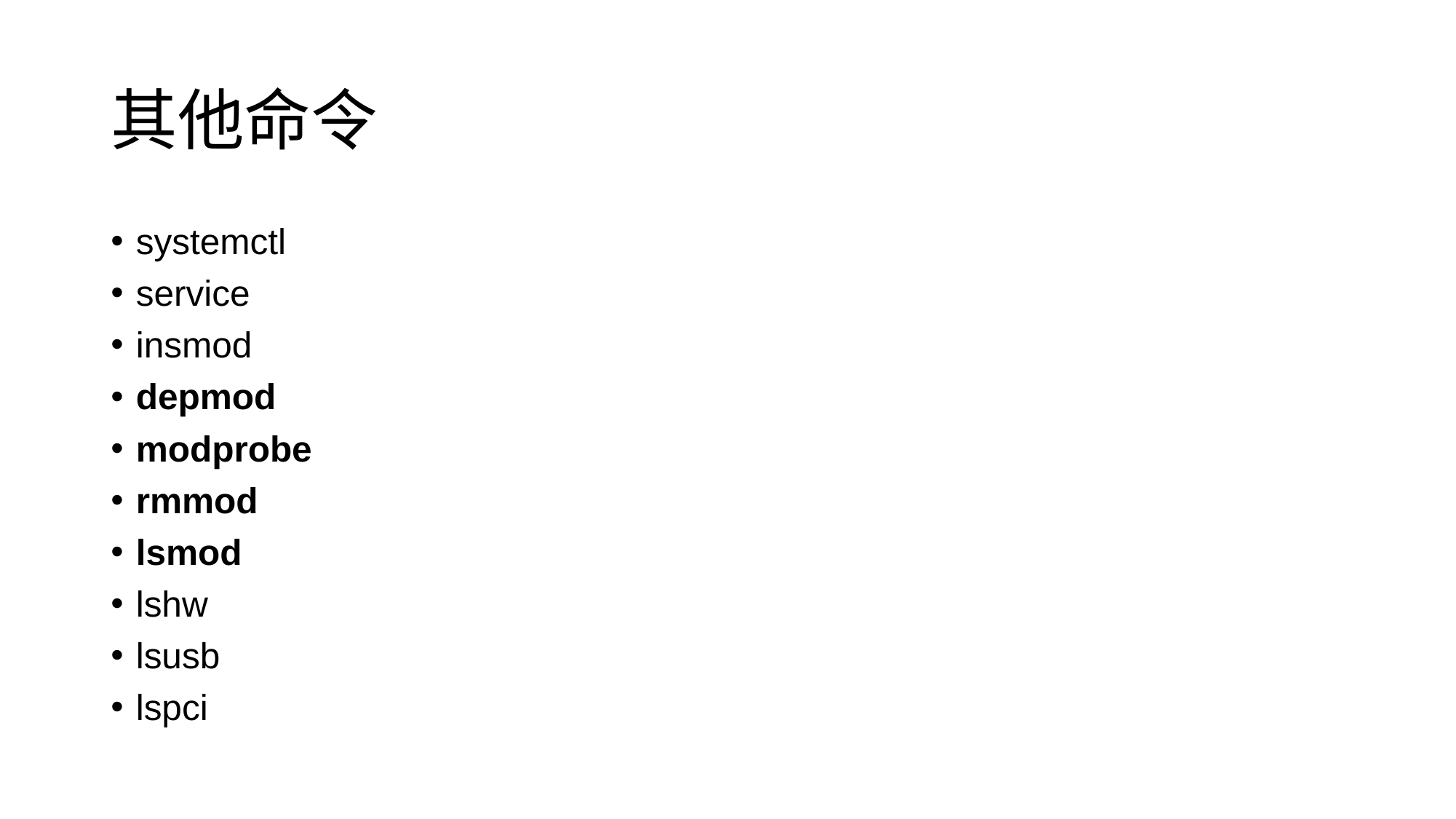

# 其他命令
systemctl
service
insmod
depmod
modprobe
rmmod
lsmod
lshw
lsusb
lspci